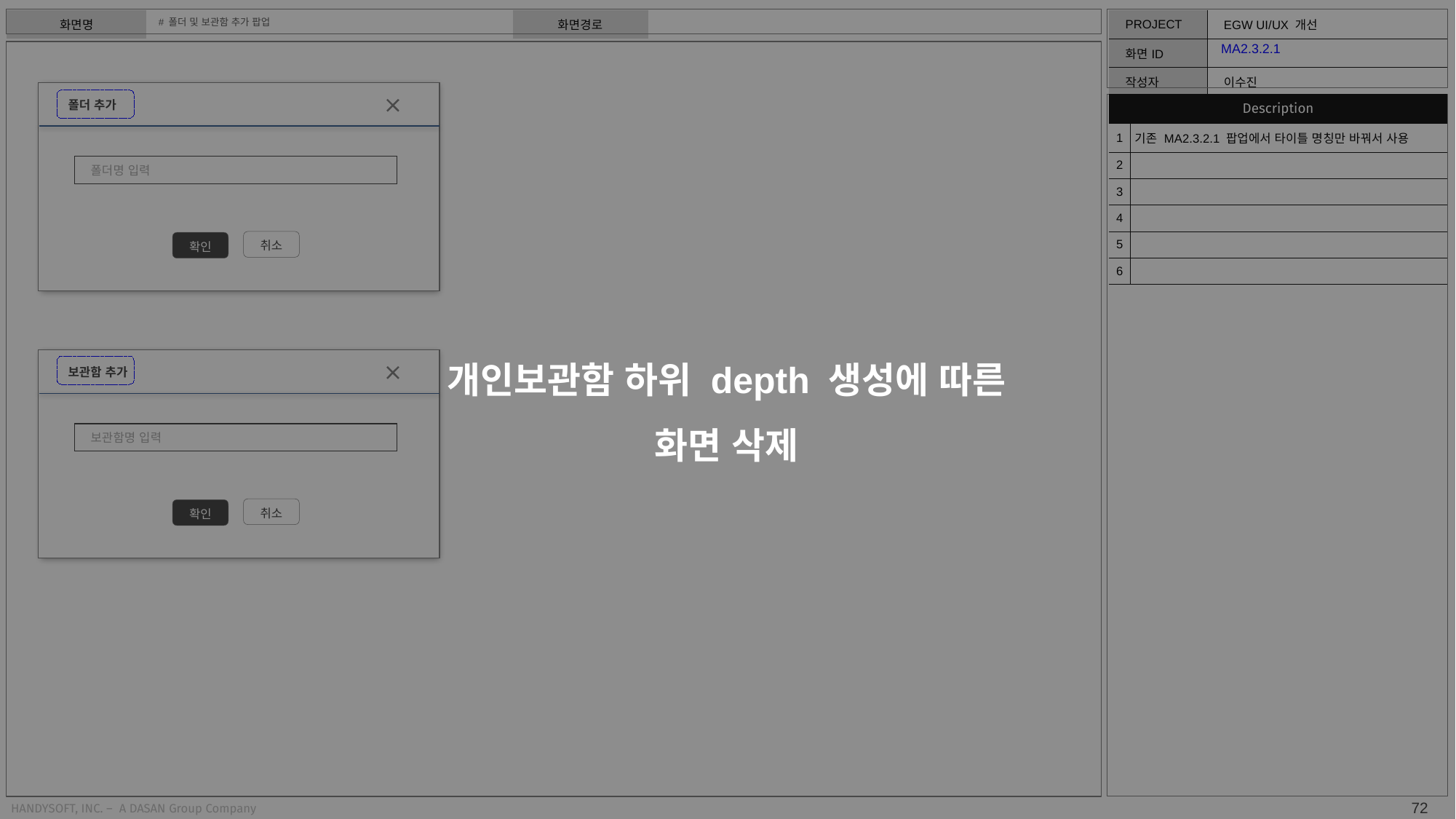

개인보관함 하위 depth 생성에 따른
화면 삭제
# # 폴더 및 보관함 추가 팝업

MA2.3.2.1

폴더 추가

| Description |  |
| --- | --- |
| 1 | 기존 MA2.3.2.1 팝업에서 타이틀 명칭만 바꿔서 사용 |
| 2 |  |
| 3 |  |
| 4 |  |
| 5 |  |
| 6 |  |

  폴더명 입력
취소
확인

보관함 추가

  보관함명 입력
취소
확인